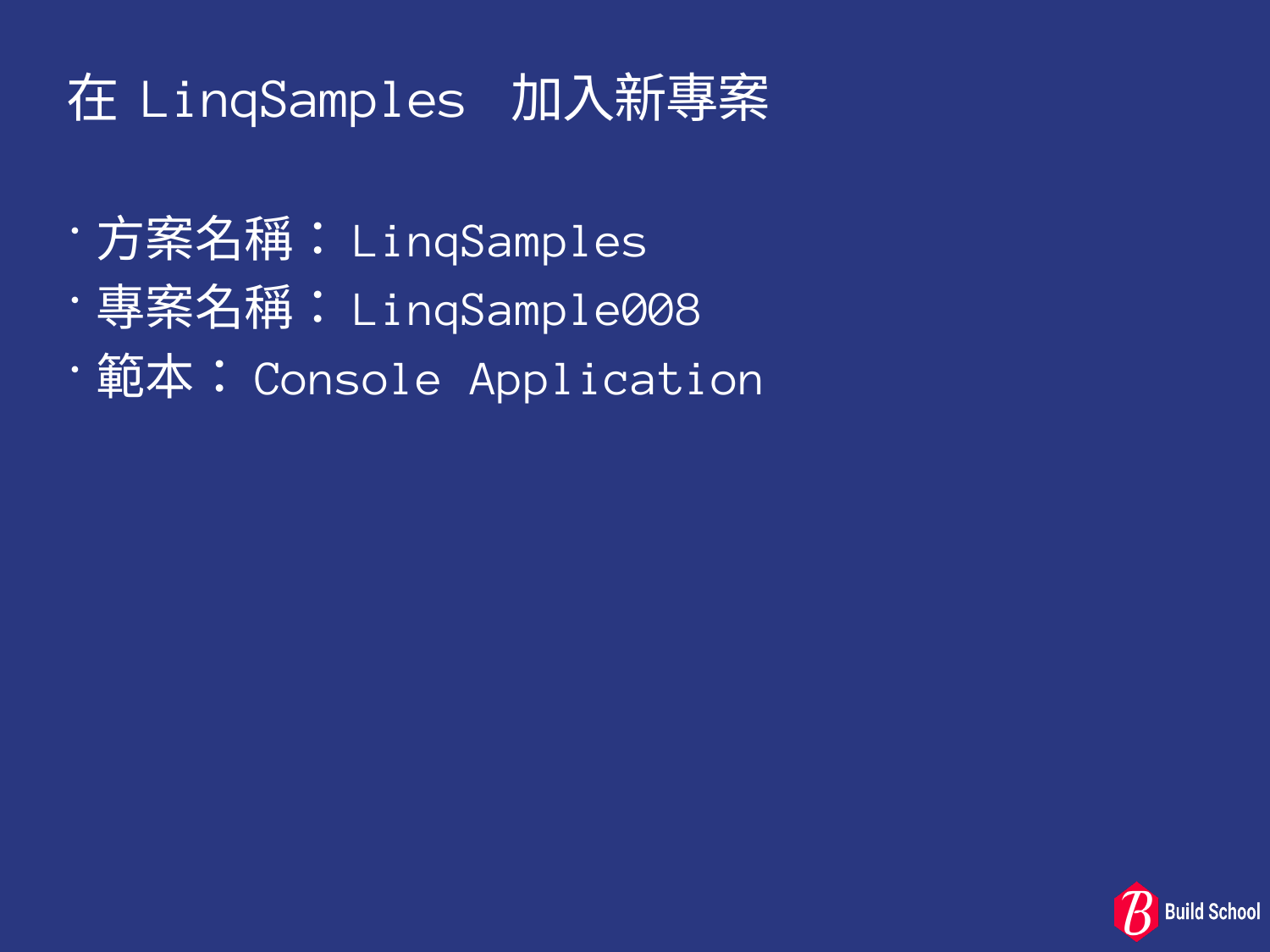

# 在 LinqSamples 加入新專案
方案名稱：LinqSamples
專案名稱：LinqSample008
範本：Console Application